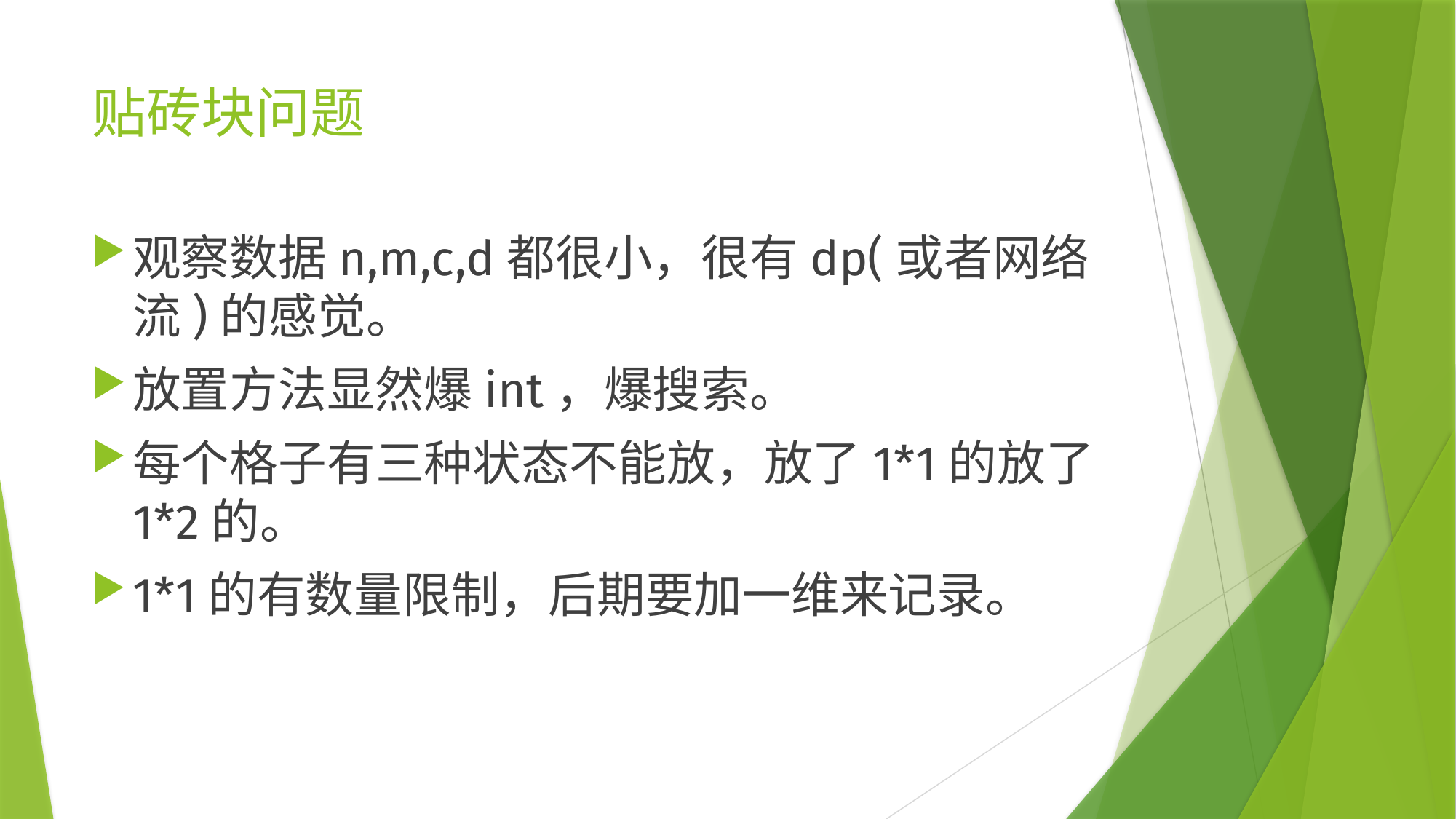

# 贴砖块问题
观察数据n,m,c,d都很小，很有dp(或者网络流)的感觉。
放置方法显然爆int，爆搜索。
每个格子有三种状态不能放，放了1*1的放了1*2的。
1*1的有数量限制，后期要加一维来记录。